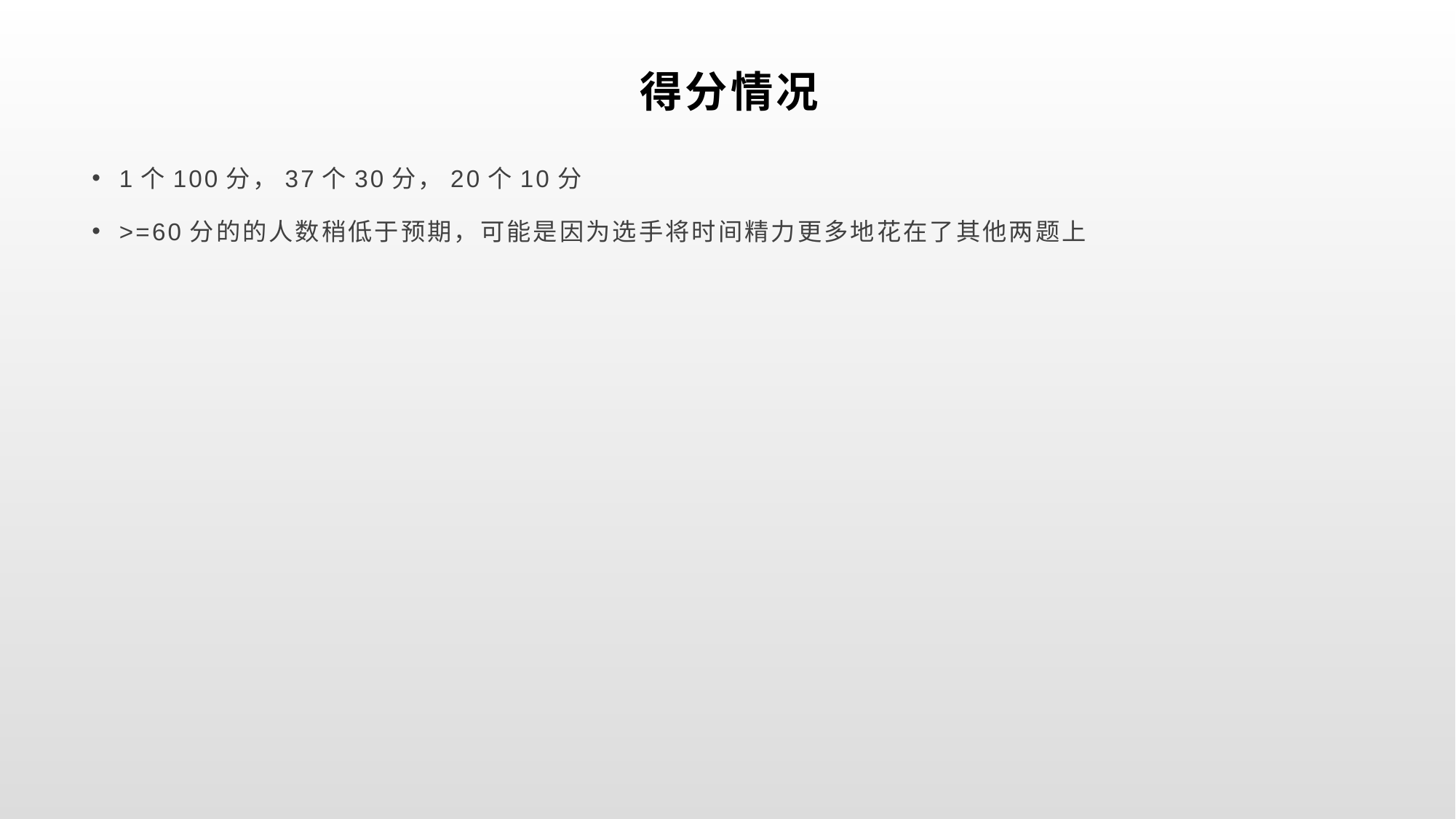

# 得分情况
1个100分，37个30分，20个10分
>=60分的的人数稍低于预期，可能是因为选手将时间精力更多地花在了其他两题上